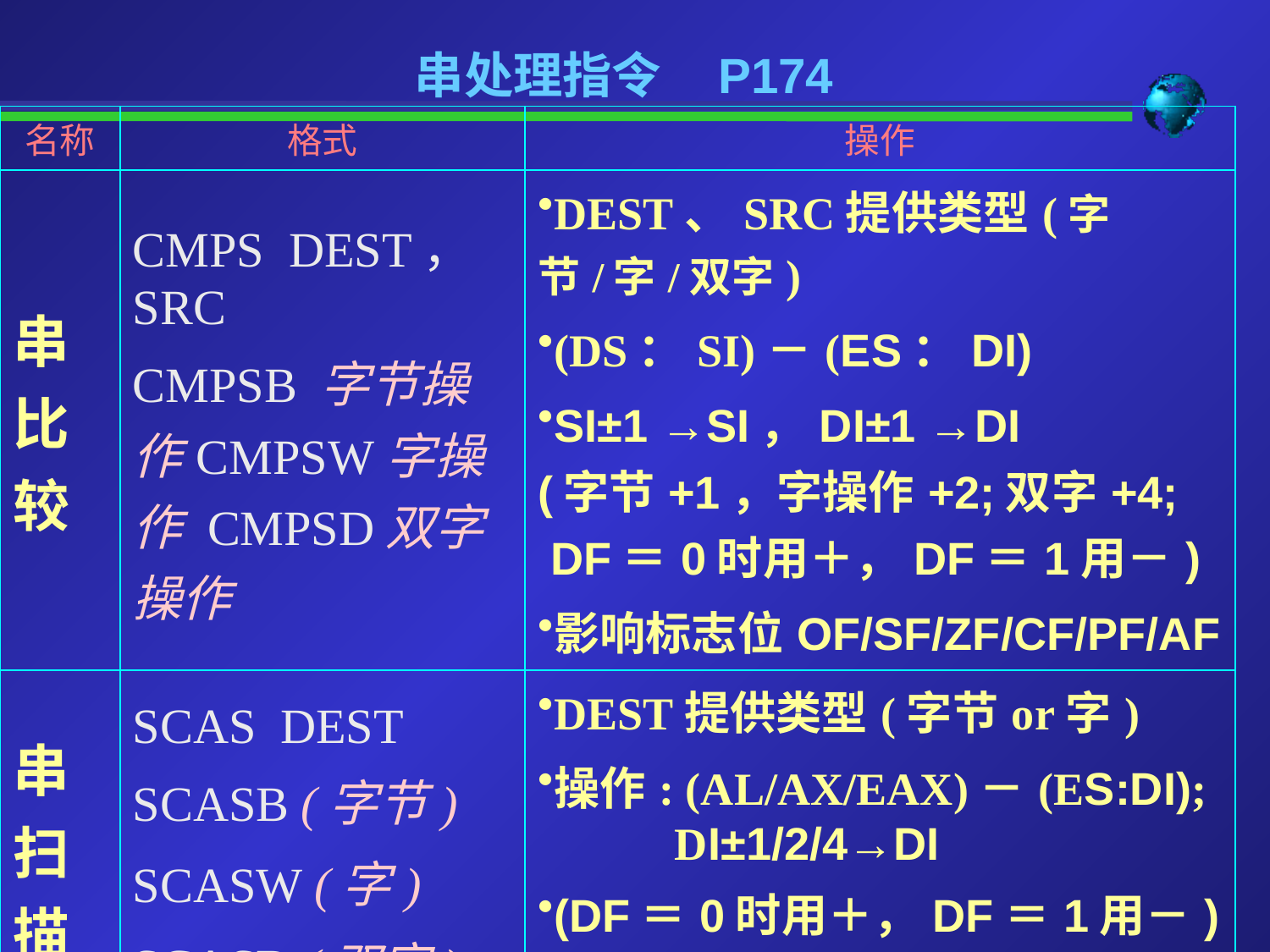

# 串处理指令    P174
| 名称 | 格式 | 操作 |
| --- | --- | --- |
| 串比较 | CMPS DEST，SRC CMPSB 字节操作CMPSW字操作 CMPSD双字操作 | DEST、SRC提供类型(字节/字/双字) (DS：SI)－(ES：DI) SI±1 →SI，DI±1 →DI (字节+1，字操作+2;双字+4; DF＝0时用＋，DF＝1用－) 影响标志位OF/SF/ZF/CF/PF/AF |
| 串扫描 | SCAS DEST SCASB (字节) SCASW (字) SCASD (双字) | DEST提供类型(字节or字) 操作: (AL/AX/EAX)－(ES:DI); DI±1/2/4→DI (DF＝0时用＋，DF＝1用－) 影响标志位OF/SF/ZF/CF/PF/AF |
45